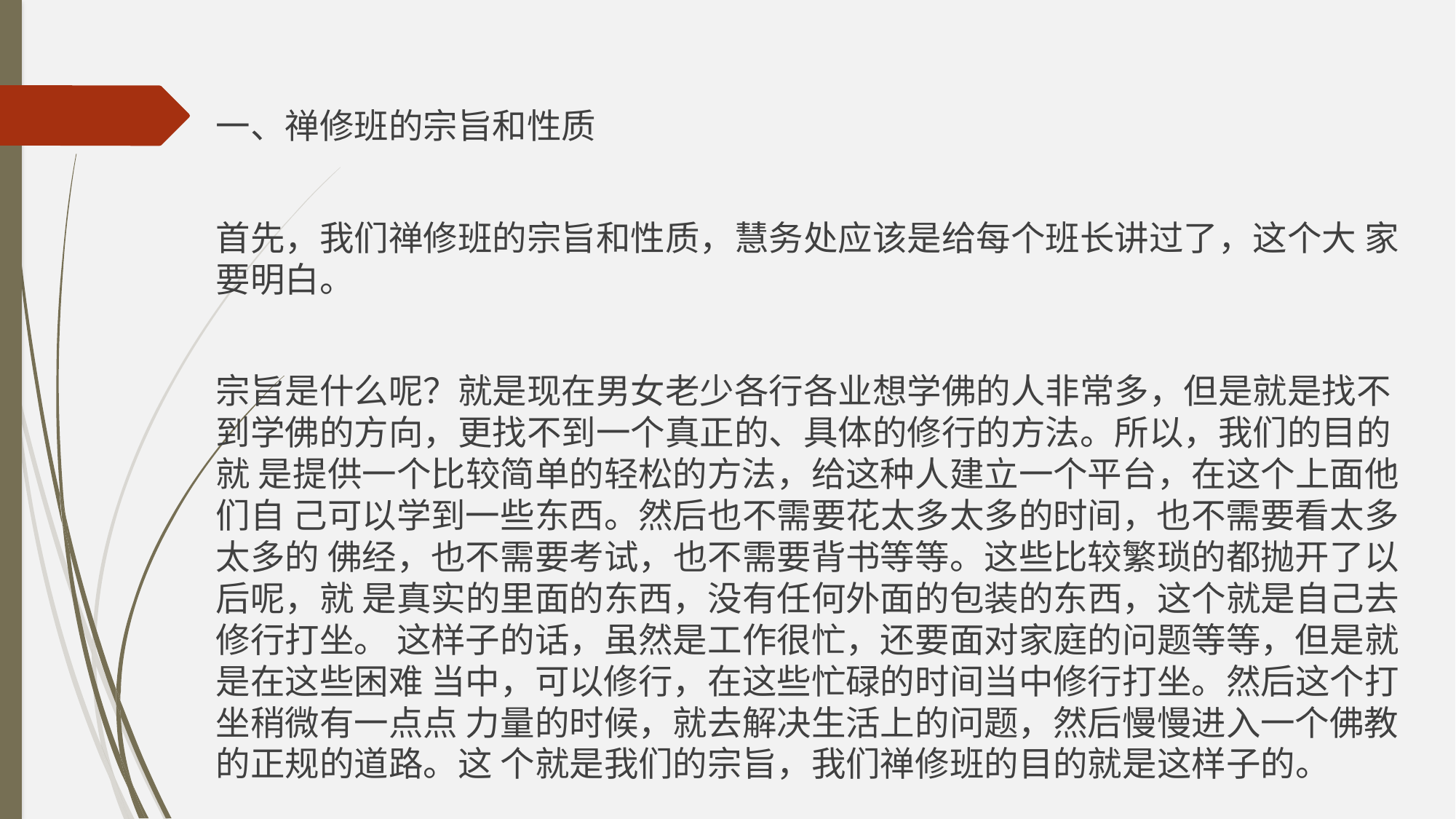

一、禅修班的宗旨和性质

首先，我们禅修班的宗旨和性质，慧务处应该是给每个班长讲过了，这个大 家要明白。

宗旨是什么呢？就是现在男女老少各行各业想学佛的人非常多，但是就是找不 到学佛的方向，更找不到一个真正的、具体的修行的方法。所以，我们的目的就 是提供一个比较简单的轻松的方法，给这种人建立一个平台，在这个上面他们自 己可以学到一些东西。然后也不需要花太多太多的时间，也不需要看太多太多的 佛经，也不需要考试，也不需要背书等等。这些比较繁琐的都抛开了以后呢，就 是真实的里面的东西，没有任何外面的包装的东西，这个就是自己去修行打坐。 这样子的话，虽然是工作很忙，还要面对家庭的问题等等，但是就是在这些困难 当中，可以修行，在这些忙碌的时间当中修行打坐。然后这个打坐稍微有一点点 力量的时候，就去解决生活上的问题，然后慢慢进入一个佛教的正规的道路。这 个就是我们的宗旨，我们禅修班的目的就是这样子的。